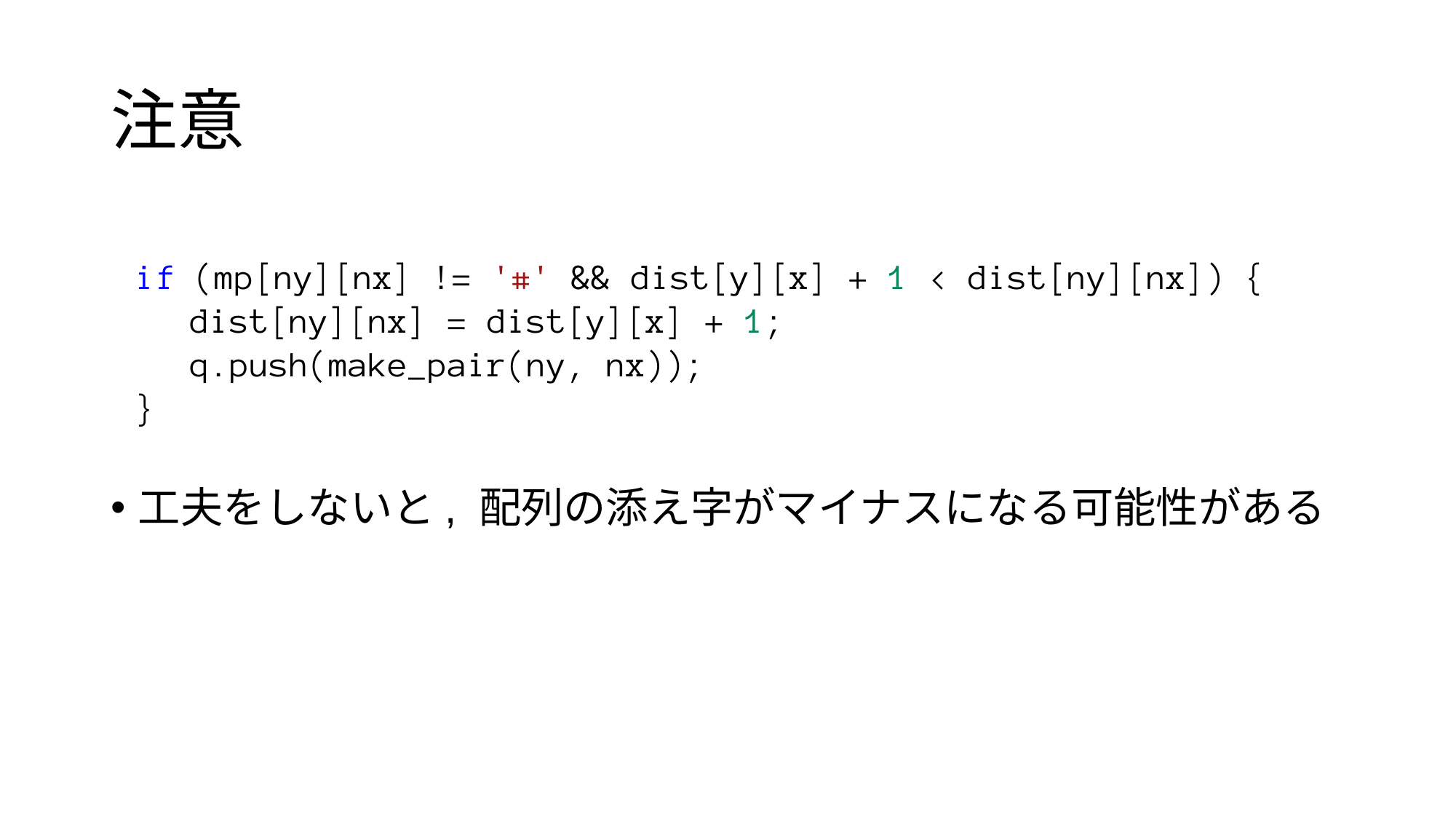

# 注意
if (mp[ny][nx] != '#' && dist[y][x] + 1 < dist[ny][nx]) {
dist[ny][nx] = dist[y][x] + 1;
q.push(make_pair(ny, nx));
}
工夫をしないと, 配列の添え字がマイナスになる可能性がある